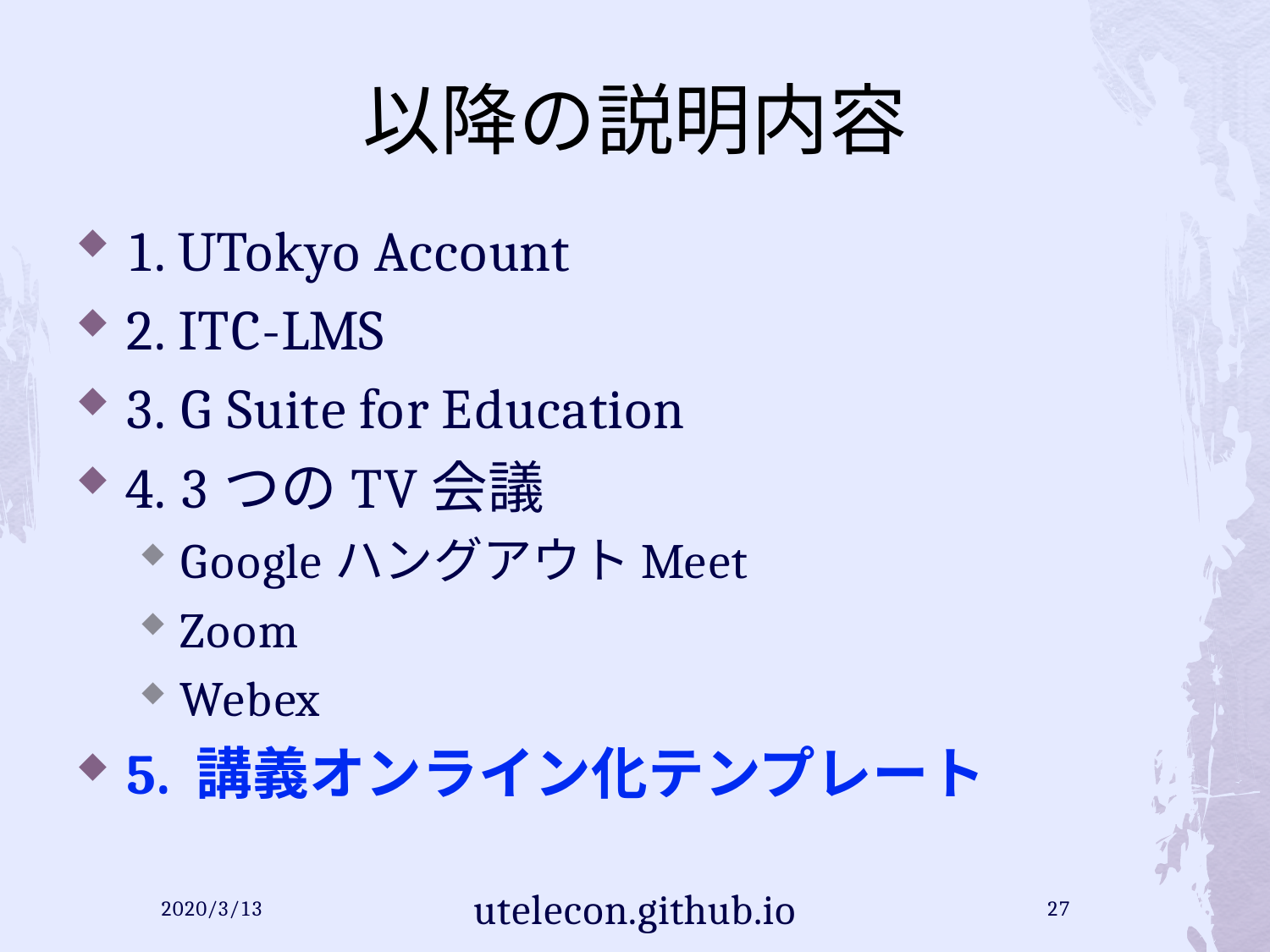

# 以降の説明内容
1. UTokyo Account
2. ITC-LMS
3. G Suite for Education
4. 3つのTV会議
GoogleハングアウトMeet
Zoom
Webex
5. 講義オンライン化テンプレート
2020/3/13
utelecon.github.io
27